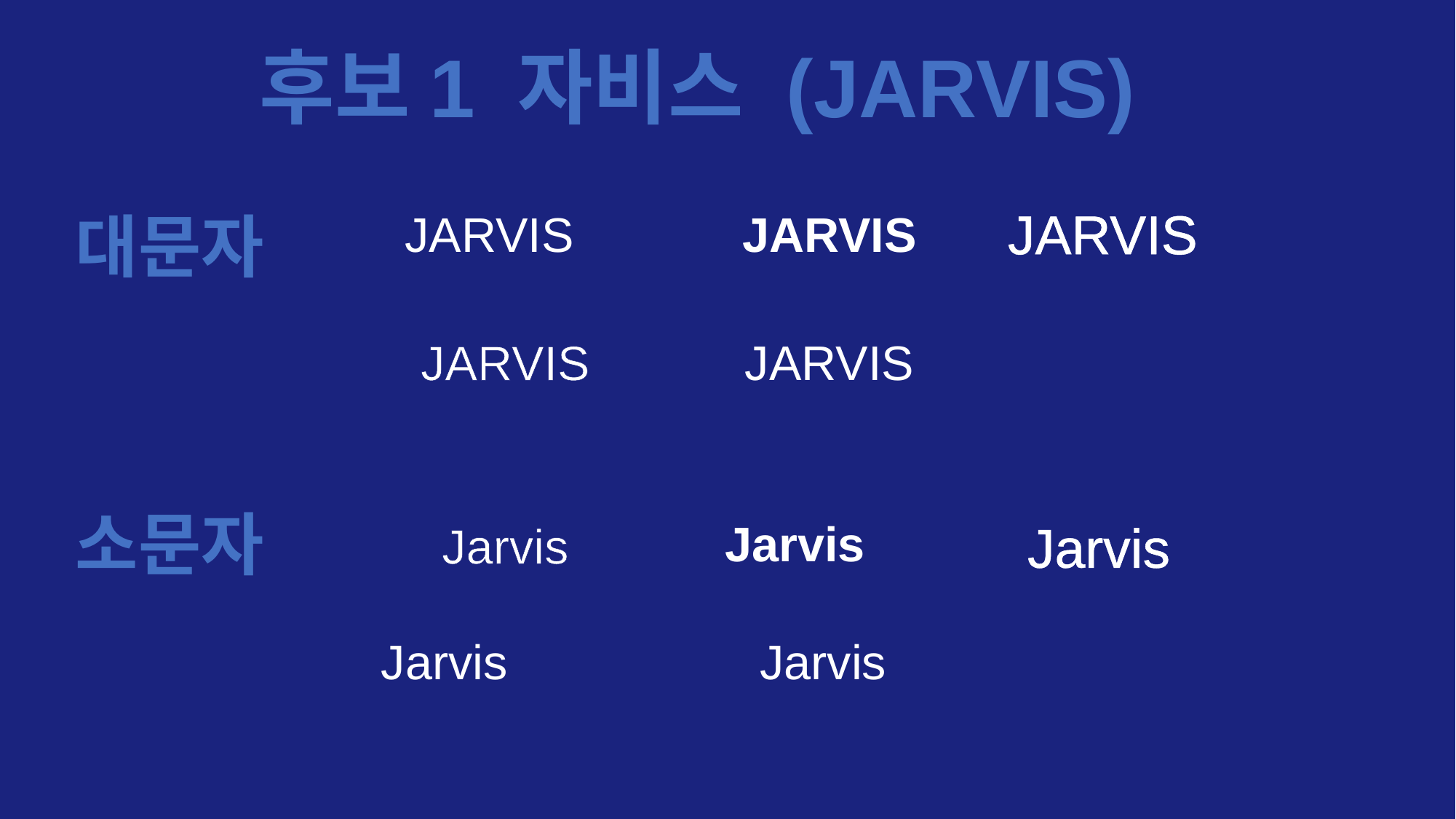

후보1 자비스 (JARVIS)
JARVIS
대문자
JARVIS
JARVIS
JARVIS
JARVIS
소문자
Jarvis
Jarvis
Jarvis
Jarvis
Jarvis